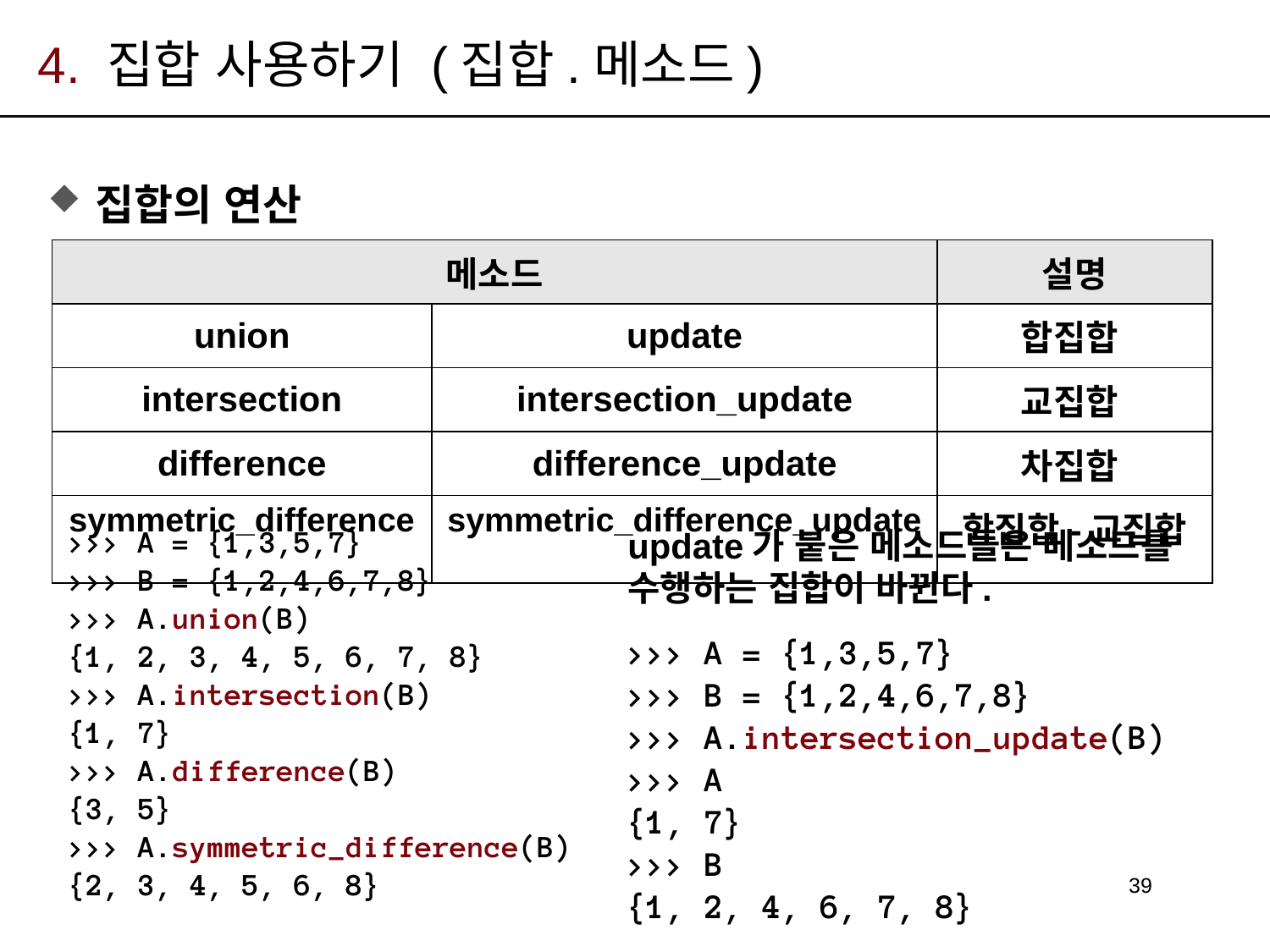

# 4. 집합 사용하기 (집합.메소드)
집합의 연산

| 메소드 |  | 설명 |
| --- | --- | --- |
| union | update | 합집합 |
| intersection | intersection\_update | 교집합 |
| difference | difference\_update | 차집합 |
| symmetric\_difference | symmetric\_difference\_update | 합집합-교집합 |
>>> A = {1,3,5,7}
>>> B = {1,2,4,6,7,8}
>>> A.union(B)
{1, 2, 3, 4, 5, 6, 7, 8}
>>> A.intersection(B)
{1, 7}
>>> A.difference(B)
{3, 5}
>>> A.symmetric_difference(B)
{2, 3, 4, 5, 6, 8}
update가 붙은 메소드들은 메소드를 수행하는 집합이 바뀐다.

>>> A = {1,3,5,7}
>>> B = {1,2,4,6,7,8}
>>> A.intersection_update(B)
>>> A
{1, 7}
>>> B
{1, 2, 4, 6, 7, 8}
39